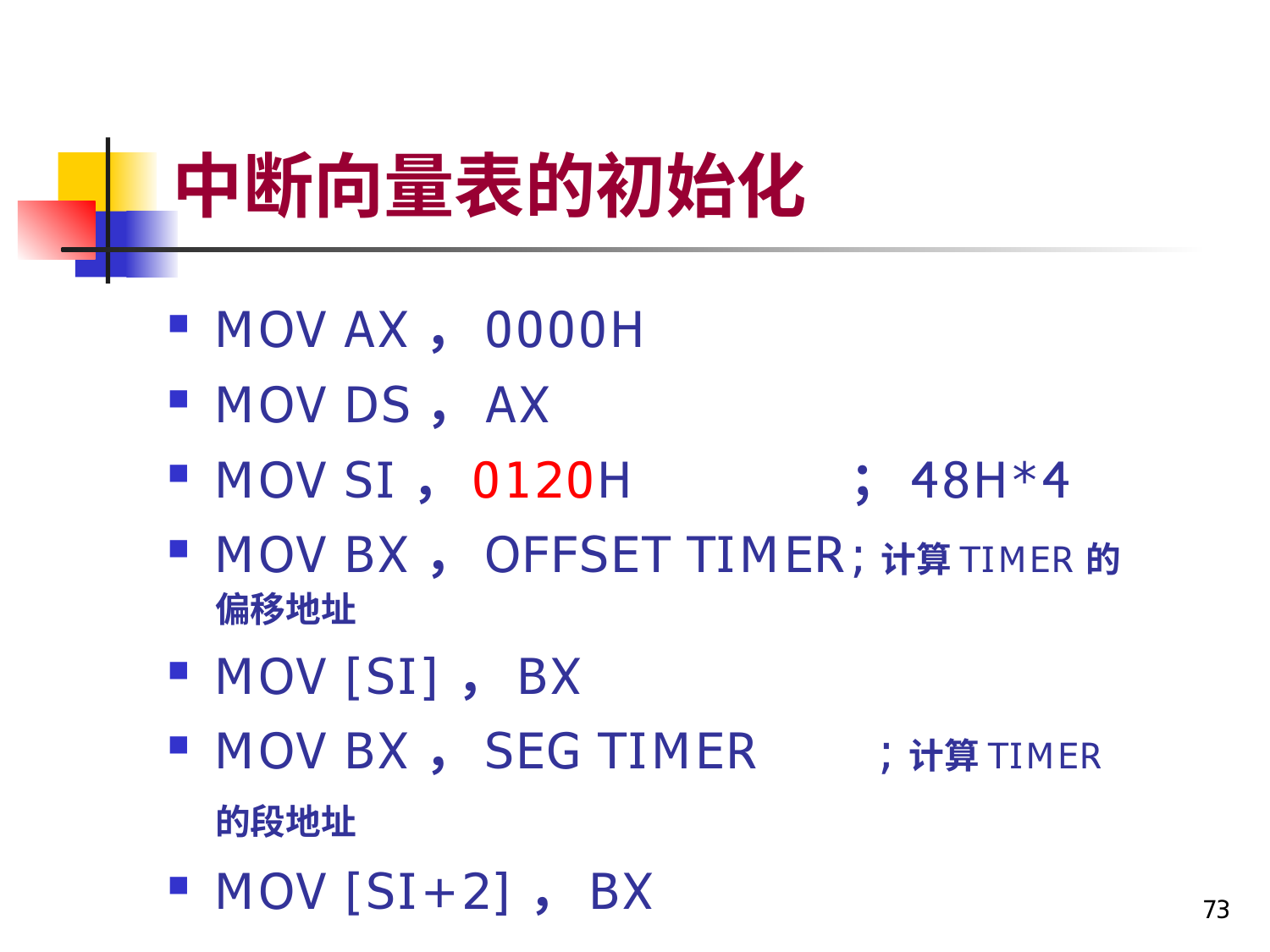

# 中断向量表的初始化
MOV AX，0000H
MOV DS，AX
MOV SI，0120H		；48H*4
MOV BX，OFFSET TIMER;计算TIMER的偏移地址
MOV [SI]，BX
MOV BX，SEG TIMER	  ;计算TIMER的段地址
MOV [SI+2]，BX
73